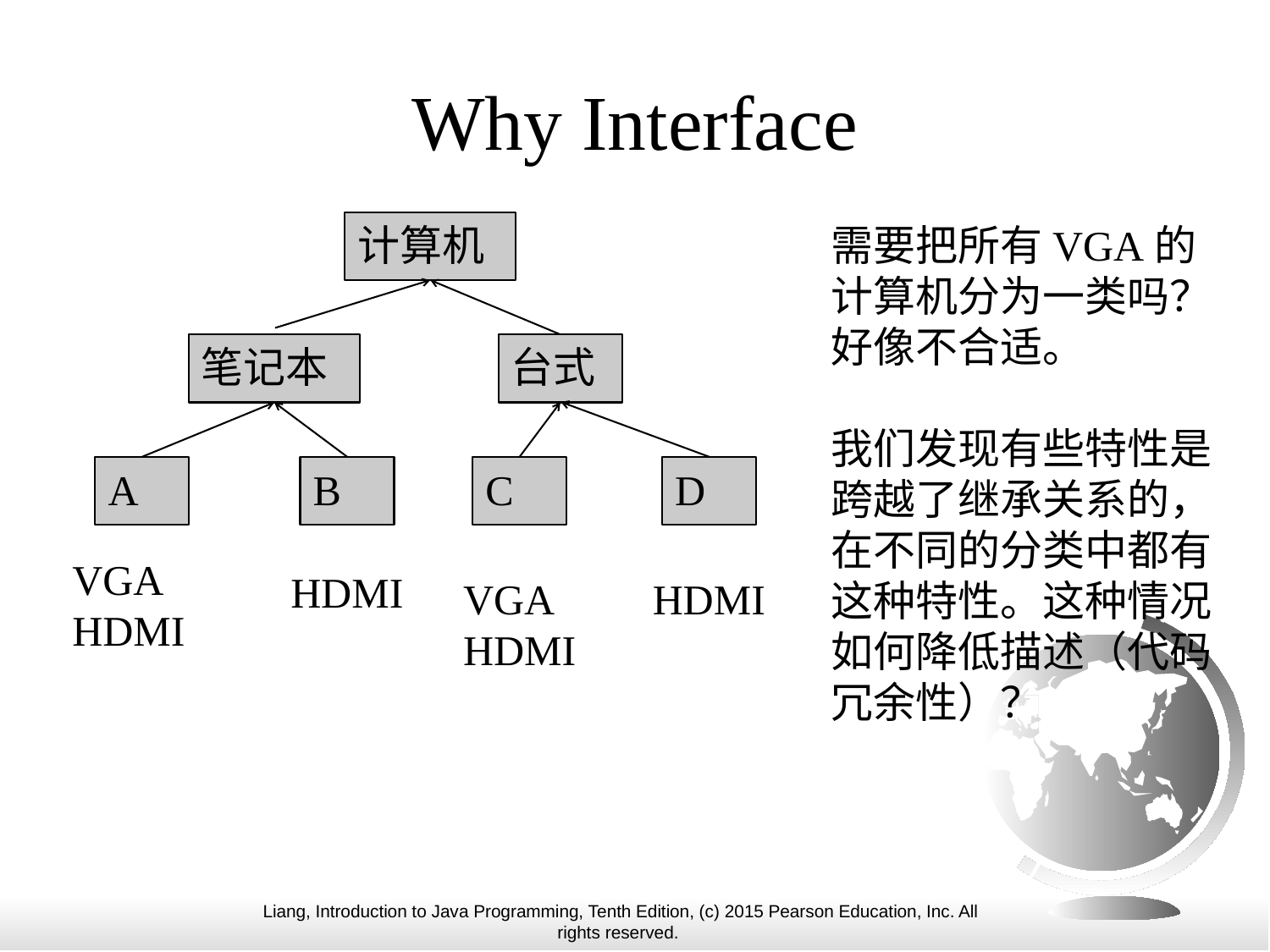

# Why Interface
计算机
需要把所有VGA的计算机分为一类吗？好像不合适。

我们发现有些特性是跨越了继承关系的，在不同的分类中都有这种特性。这种情况如何降低描述（代码冗余性）？
笔记本
台式
A
B
C
D
VGA
HDMI
HDMI
VGA
HDMI
HDMI
22